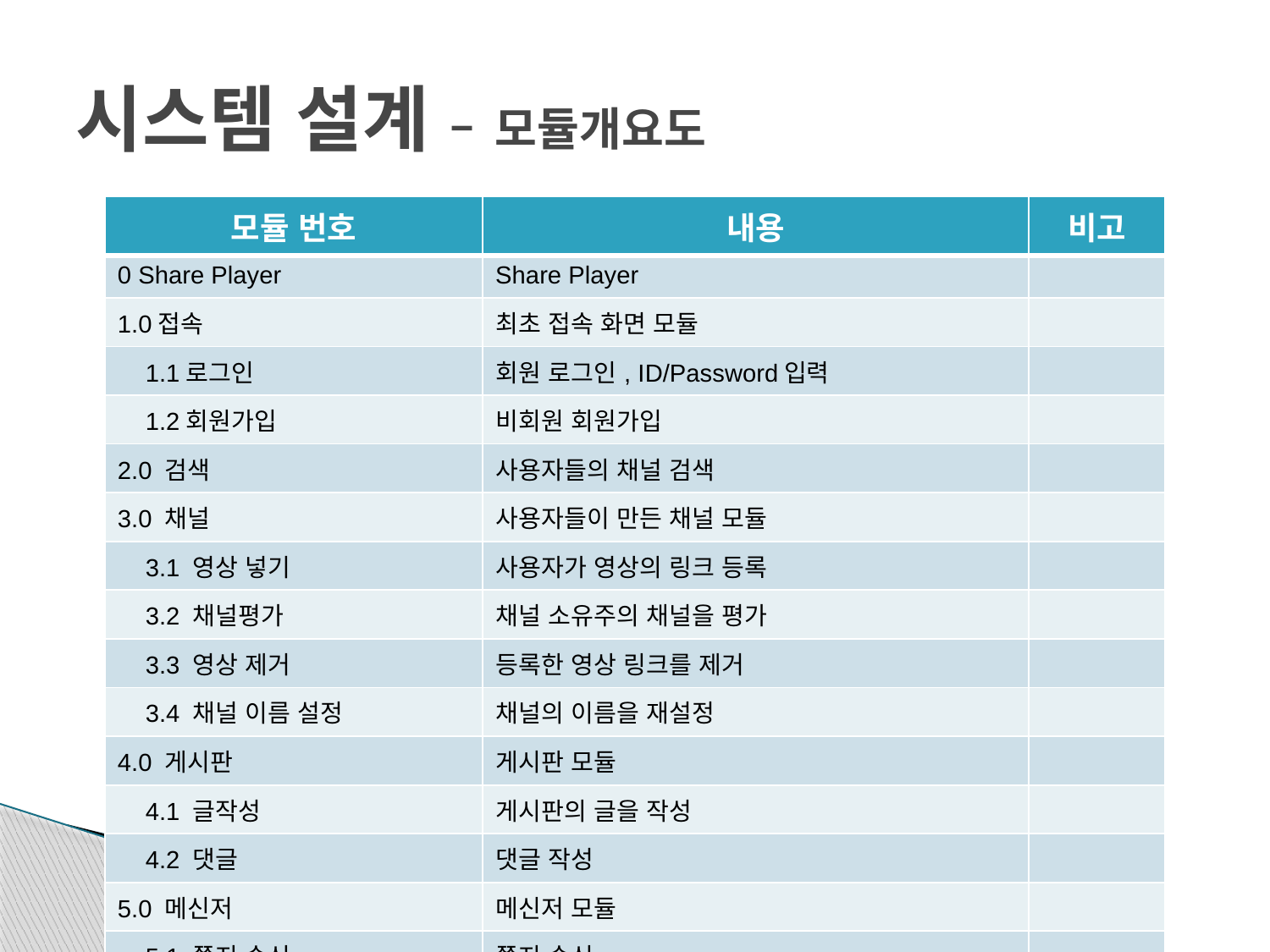

# 시스템 설계 – 모듈개요도
| 모듈 번호 | 내용 | 비고 |
| --- | --- | --- |
| 0 Share Player | Share Player |  |
| 1.0접속 | 최초 접속 화면 모듈 |  |
| 1.1로그인 | 회원 로그인, ID/Password입력 |  |
| 1.2회원가입 | 비회원 회원가입 |  |
| 2.0 검색 | 사용자들의 채널 검색 |  |
| 3.0 채널 | 사용자들이 만든 채널 모듈 |  |
| 3.1 영상 넣기 | 사용자가 영상의 링크 등록 |  |
| 3.2 채널평가 | 채널 소유주의 채널을 평가 |  |
| 3.3 영상 제거 | 등록한 영상 링크를 제거 |  |
| 3.4 채널 이름 설정 | 채널의 이름을 재설정 |  |
| 4.0 게시판 | 게시판 모듈 |  |
| 4.1 글작성 | 게시판의 글을 작성 |  |
| 4.2 댓글 | 댓글 작성 |  |
| 5.0 메신저 | 메신저 모듈 |  |
| 5.1 쪽지 송신 | 쪽지 송신 |  |
| 5.2 쪽지 수신 | 쪽지 확인 및 관리 |  |